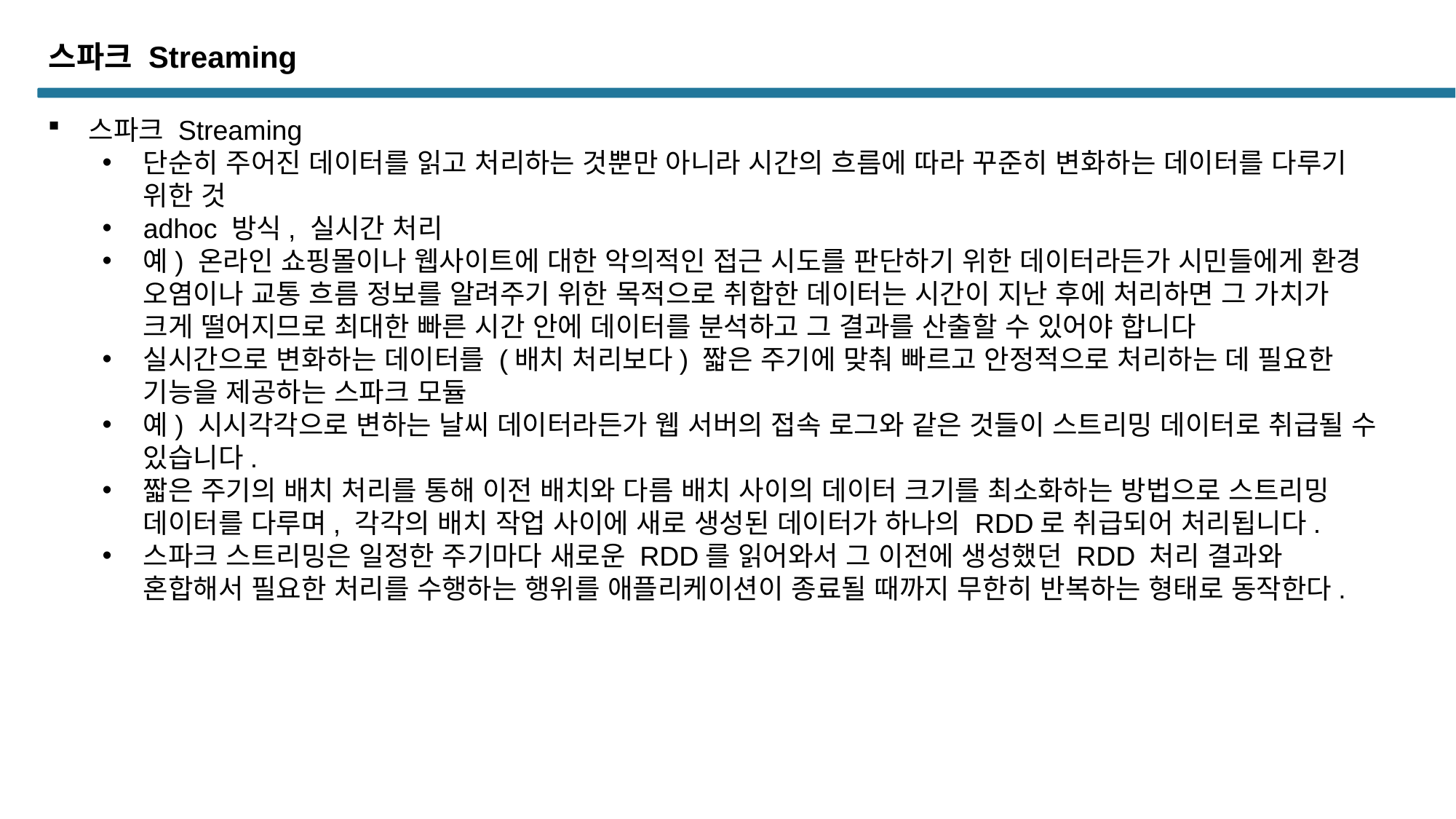

스파크 Streaming
스파크 Streaming
단순히 주어진 데이터를 읽고 처리하는 것뿐만 아니라 시간의 흐름에 따라 꾸준히 변화하는 데이터를 다루기 위한 것
adhoc 방식, 실시간 처리
예) 온라인 쇼핑몰이나 웹사이트에 대한 악의적인 접근 시도를 판단하기 위한 데이터라든가 시민들에게 환경 오염이나 교통 흐름 정보를 알려주기 위한 목적으로 취합한 데이터는 시간이 지난 후에 처리하면 그 가치가 크게 떨어지므로 최대한 빠른 시간 안에 데이터를 분석하고 그 결과를 산출할 수 있어야 합니다
실시간으로 변화하는 데이터를 (배치 처리보다) 짧은 주기에 맞춰 빠르고 안정적으로 처리하는 데 필요한 기능을 제공하는 스파크 모듈
예) 시시각각으로 변하는 날씨 데이터라든가 웹 서버의 접속 로그와 같은 것들이 스트리밍 데이터로 취급될 수 있습니다.
짧은 주기의 배치 처리를 통해 이전 배치와 다름 배치 사이의 데이터 크기를 최소화하는 방법으로 스트리밍 데이터를 다루며, 각각의 배치 작업 사이에 새로 생성된 데이터가 하나의 RDD로 취급되어 처리됩니다.
스파크 스트리밍은 일정한 주기마다 새로운 RDD를 읽어와서 그 이전에 생성했던 RDD 처리 결과와 혼합해서 필요한 처리를 수행하는 행위를 애플리케이션이 종료될 때까지 무한히 반복하는 형태로 동작한다.